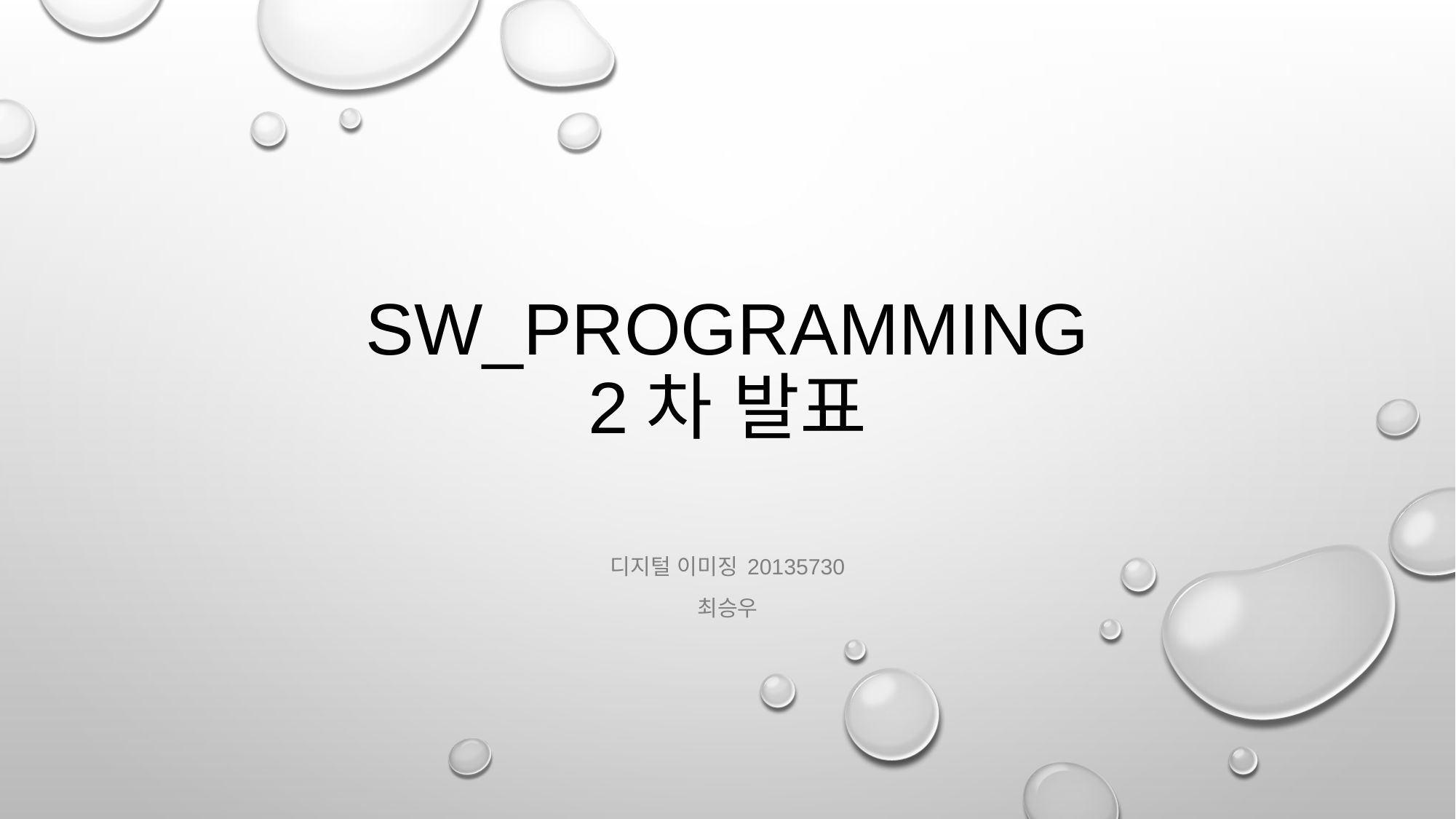

# SW_Programming 2차 발표

디지털 이미징 20135730
최승우